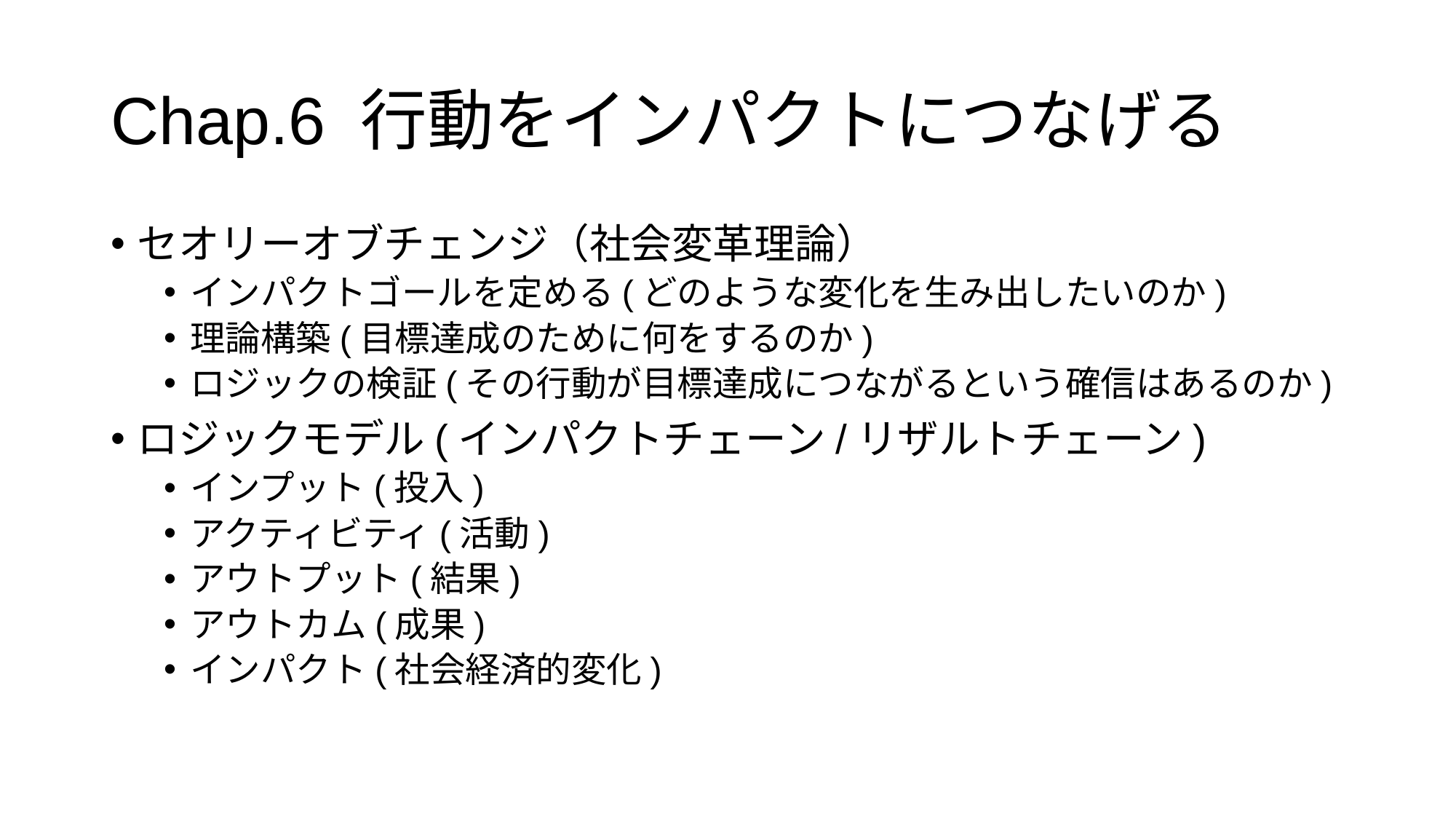

# Chap.6 行動をインパクトにつなげる
セオリーオブチェンジ（社会変革理論）
インパクトゴールを定める(どのような変化を生み出したいのか)
理論構築(目標達成のために何をするのか)
ロジックの検証(その行動が目標達成につながるという確信はあるのか)
ロジックモデル(インパクトチェーン/リザルトチェーン)
インプット(投入)
アクティビティ(活動)
アウトプット(結果)
アウトカム(成果)
インパクト(社会経済的変化)